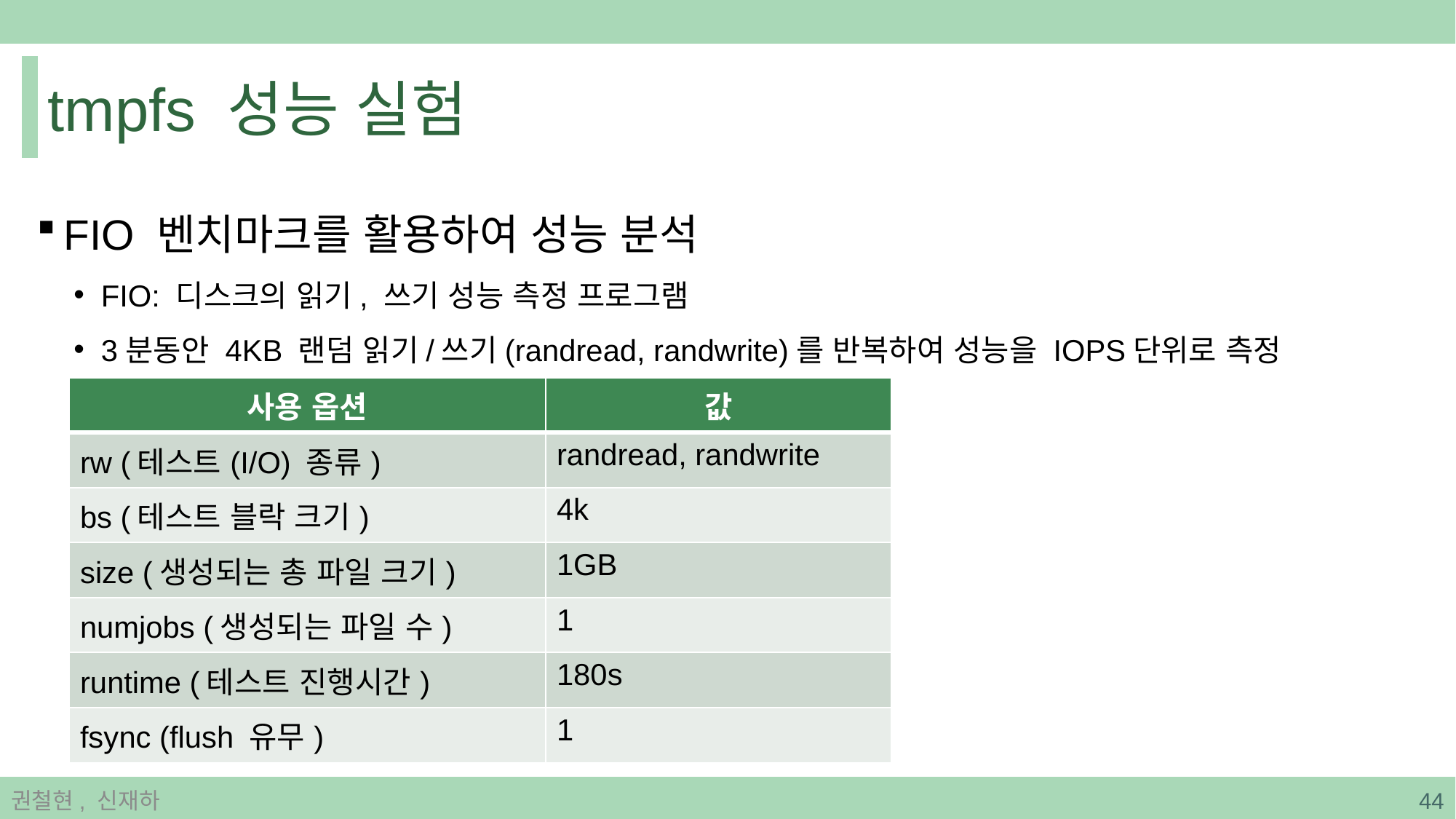

# tmpfs 성능 실험
FIO 벤치마크를 활용하여 성능 분석
FIO: 디스크의 읽기, 쓰기 성능 측정 프로그램
3분동안 4KB 랜덤 읽기/쓰기(randread, randwrite)를 반복하여 성능을 IOPS단위로 측정

| 사용 옵션 | 값 |
| --- | --- |
| rw (테스트(I/O) 종류) | randread, randwrite |
| bs (테스트 블락 크기) | 4k |
| size (생성되는 총 파일 크기) | 1GB |
| numjobs (생성되는 파일 수) | 1 |
| runtime (테스트 진행시간) | 180s |
| fsync (flush 유무) | 1 |
권철현, 신재하
44